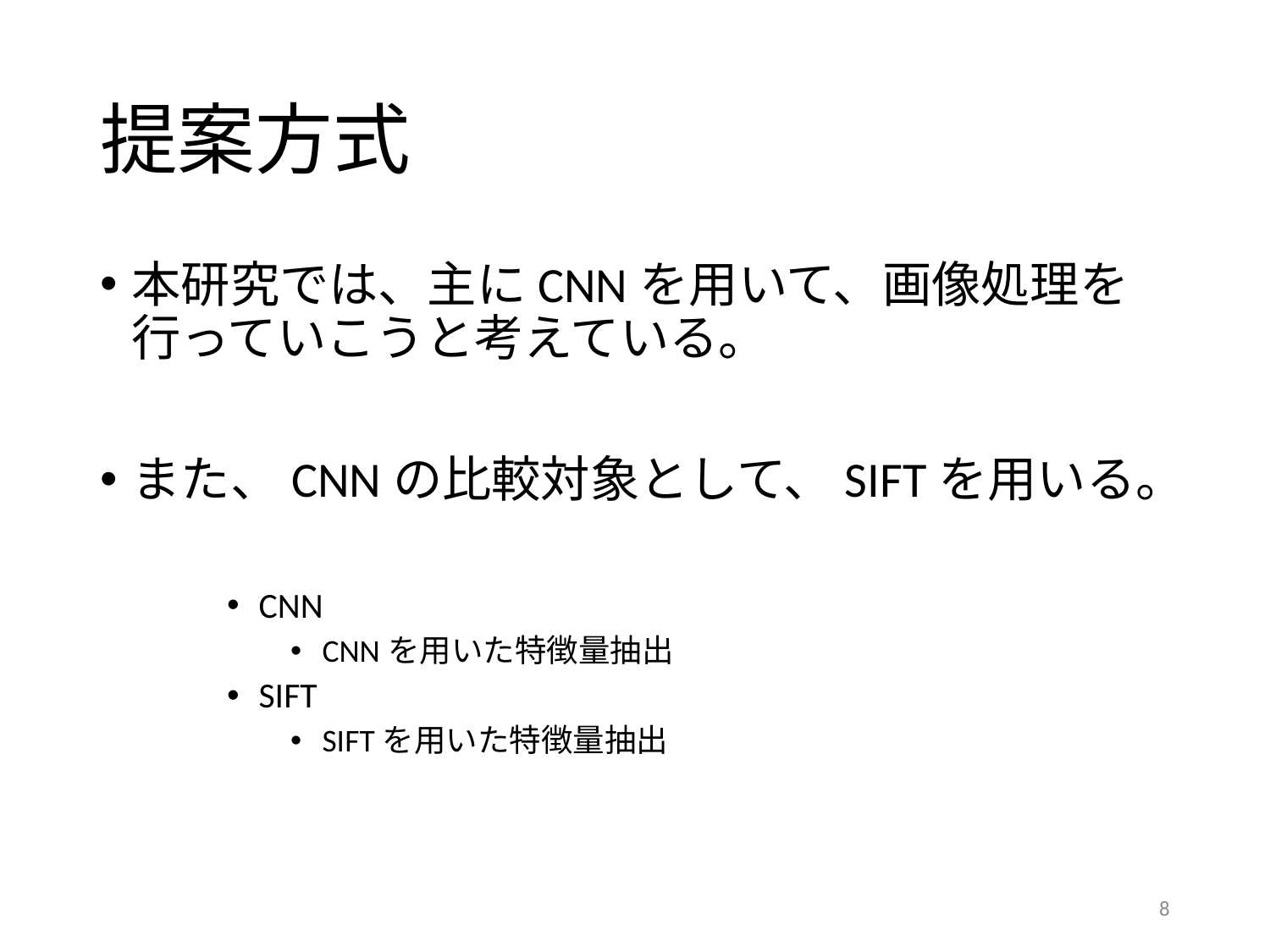

# 提案方式
本研究では、主にCNNを用いて、画像処理を行っていこうと考えている。

また、CNNの比較対象として、SIFTを用いる。

CNN
CNNを用いた特徴量抽出
SIFT
SIFTを用いた特徴量抽出

8